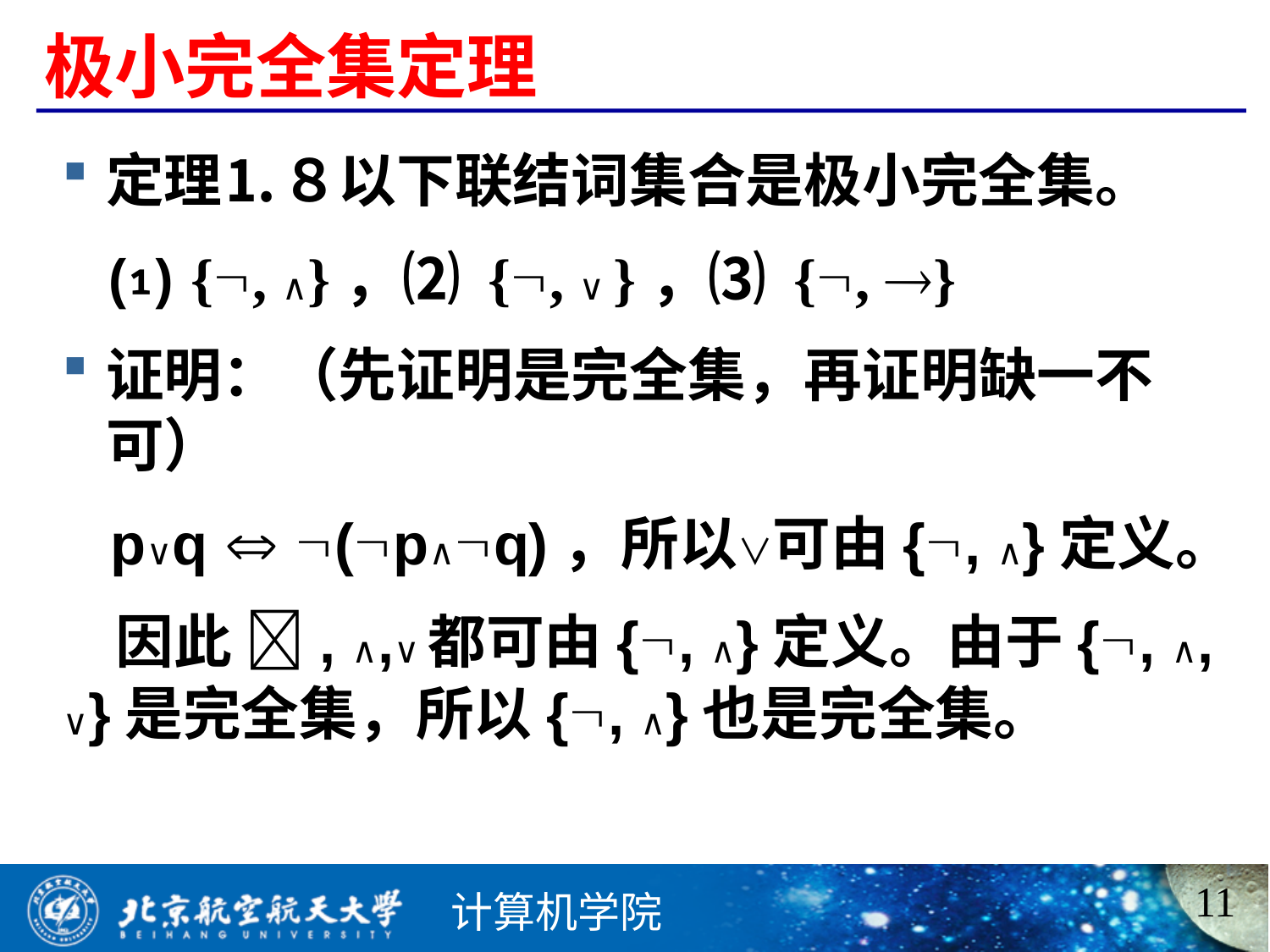

# 极小完全集定理
定理⒈８以下联结词集合是极小完全集。
   ⑴ {¬, ∧}，⑵ {¬, ∨ }，⑶ {¬, →}
证明：（先证明是完全集，再证明缺一不可）
   p∨q ⇔ ¬(¬p∧¬q)，所以∨可由{¬, ∧}定义。
   因此 ¬, ∧,∨都可由{¬, ∧}定义。由于{¬, ∧, ∨}是完全集，所以{¬, ∧}也是完全集。